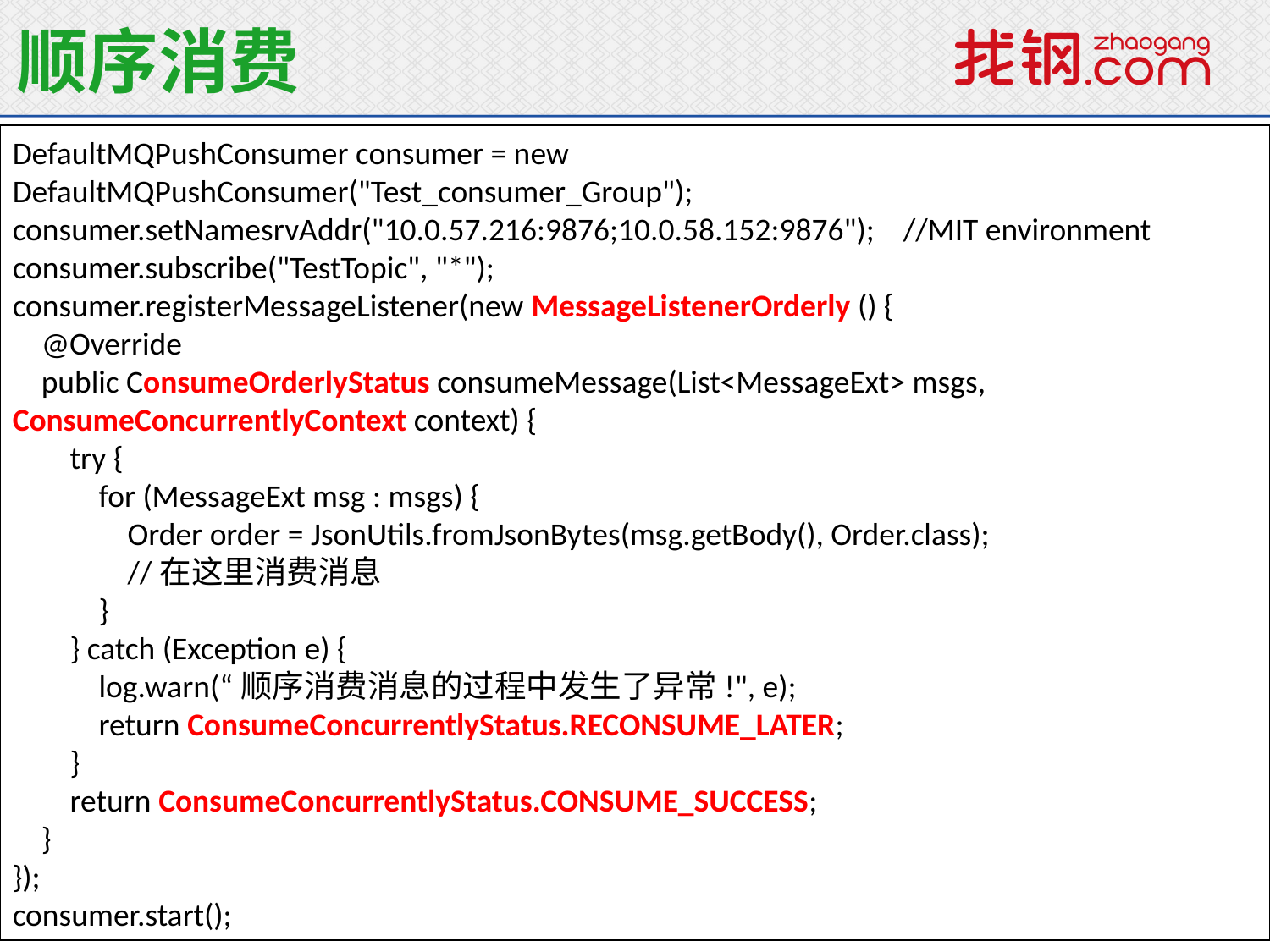

顺序消费
DefaultMQPushConsumer consumer = new DefaultMQPushConsumer("Test_consumer_Group");
consumer.setNamesrvAddr("10.0.57.216:9876;10.0.58.152:9876");    //MIT environment
consumer.subscribe("TestTopic", "*");
consumer.registerMessageListener(new MessageListenerOrderly () {
    @Override
    public ConsumeOrderlyStatus consumeMessage(List<MessageExt> msgs, ConsumeConcurrentlyContext context) {
        try {
            for (MessageExt msg : msgs) {
                Order order = JsonUtils.fromJsonBytes(msg.getBody(), Order.class);
                //在这里消费消息
            }
        } catch (Exception e) {
            log.warn(“顺序消费消息的过程中发生了异常!", e);
            return ConsumeConcurrentlyStatus.RECONSUME_LATER;
        }
        return ConsumeConcurrentlyStatus.CONSUME_SUCCESS;
    }
});
consumer.start();